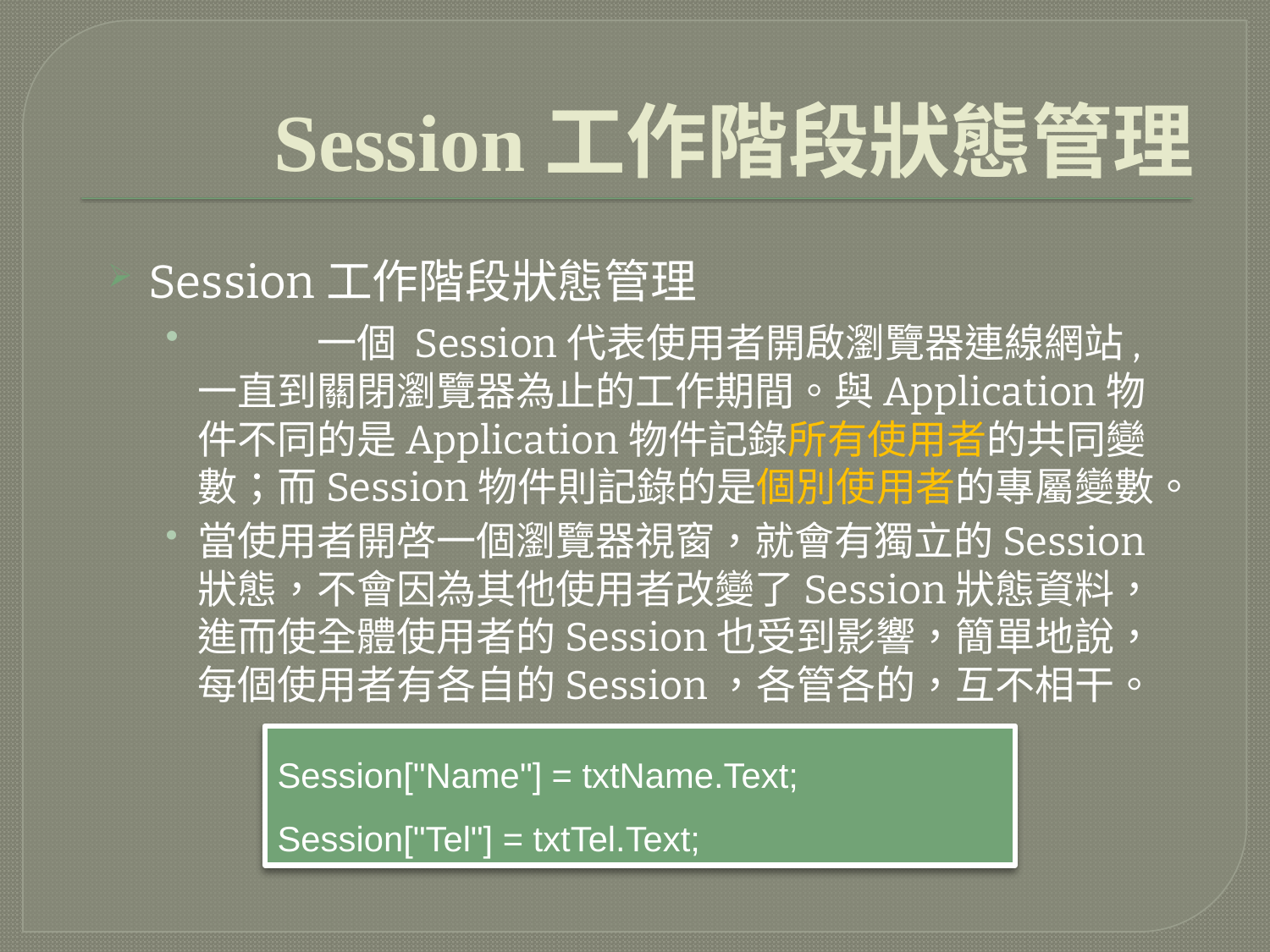

# Session工作階段狀態管理
Session工作階段狀態管理
	一個 Session代表使用者開啟瀏覽器連線網站, 一直到關閉瀏覽器為止的工作期間。與Application物件不同的是Application物件記錄所有使用者的共同變數；而Session物件則記錄的是個別使用者的專屬變數。
當使用者開啓一個瀏覽器視窗，就會有獨立的Session狀態，不會因為其他使用者改變了Session狀態資料，進而使全體使用者的Session也受到影響，簡單地說，每個使用者有各自的Session，各管各的，互不相干。

Session["Name"] = txtName.Text;
Session["Tel"] = txtTel.Text;